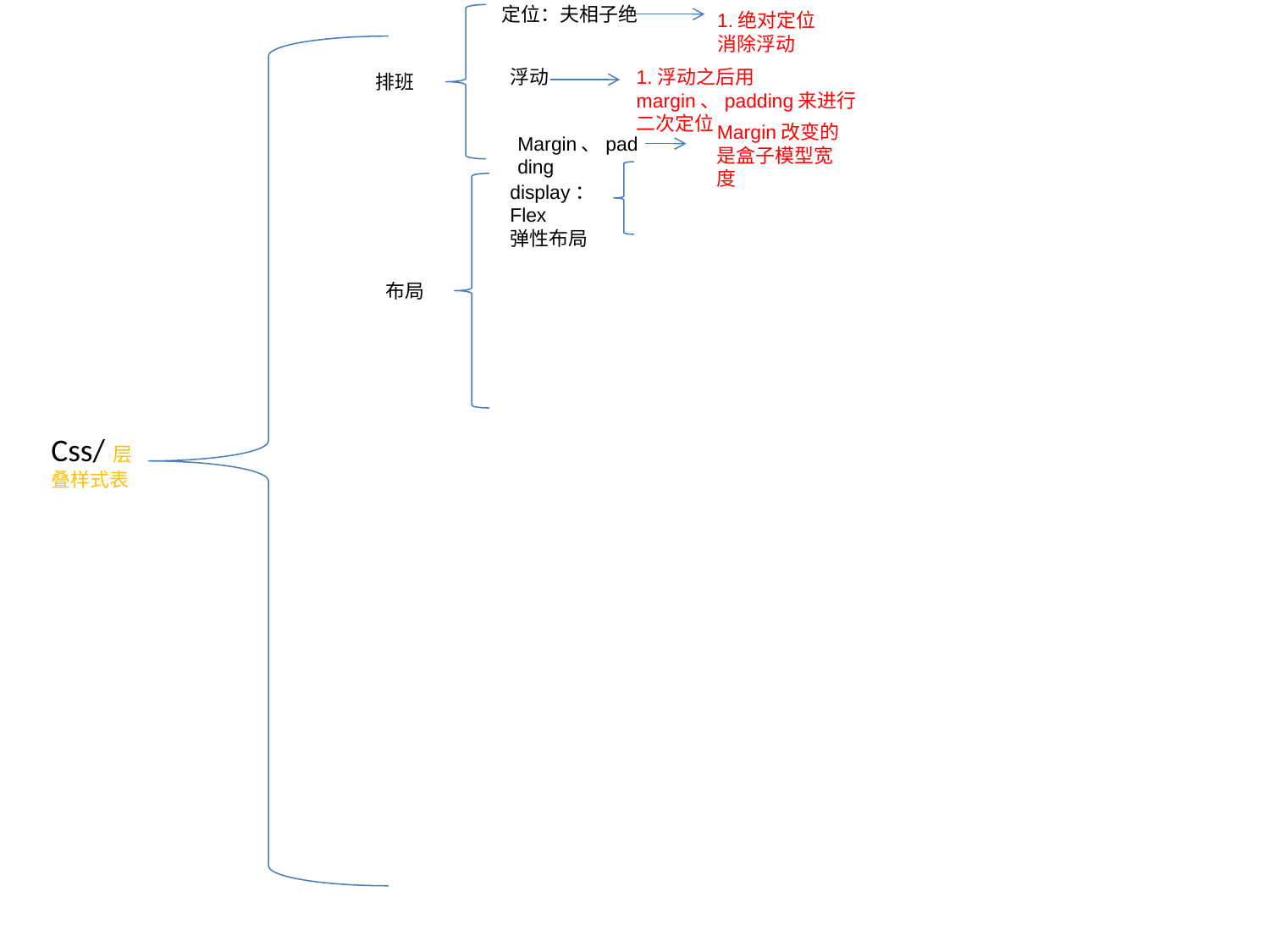

定位：夫相子绝
1.绝对定位消除浮动

浮动
1.浮动之后用margin、padding来进行二次定位
排班
Margin改变的是盒子模型宽度
Margin、padding

display：Flex
弹性布局
布局
Css/层叠样式表